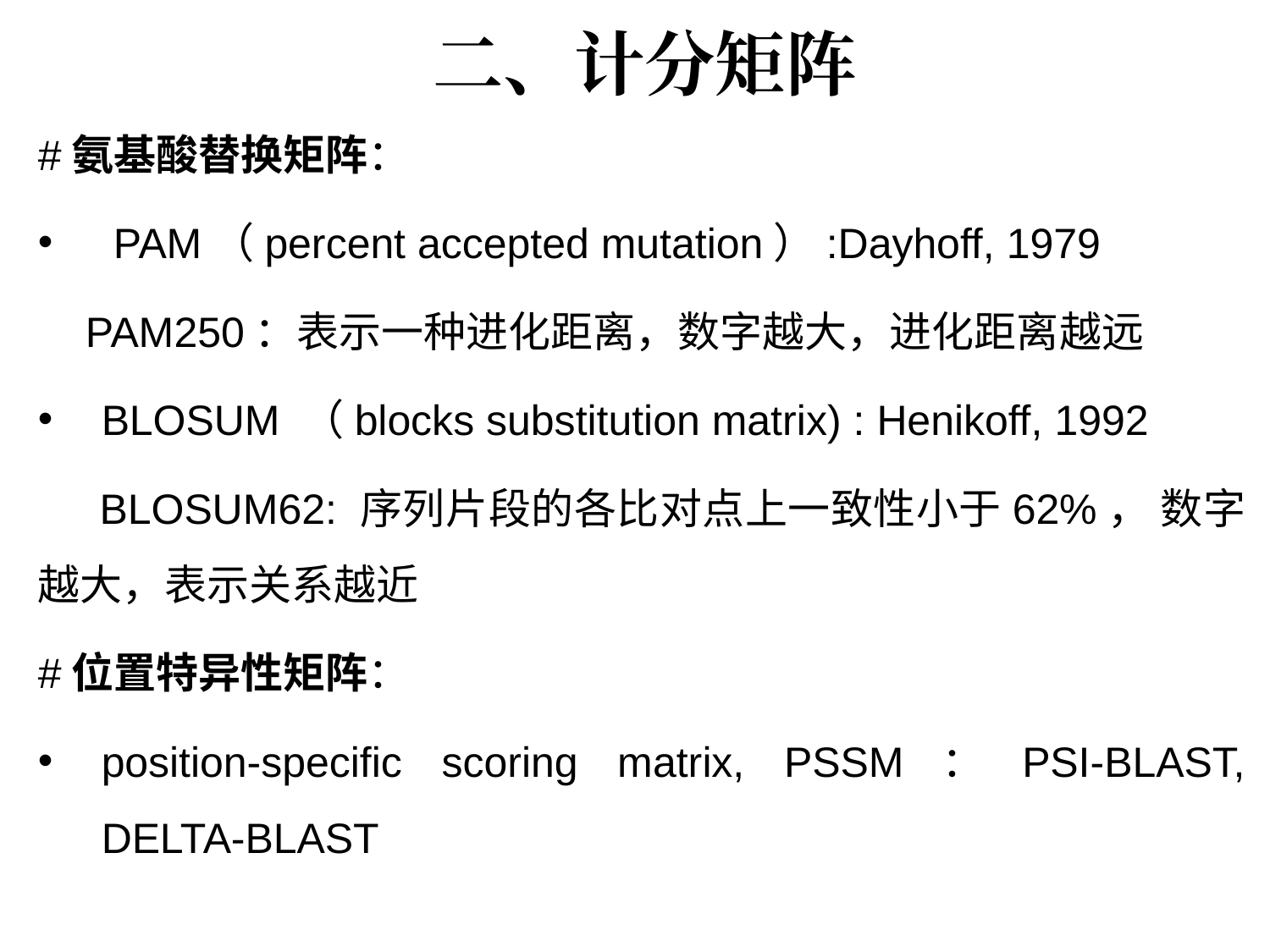

# 二、计分矩阵
#氨基酸替换矩阵：
 PAM（percent accepted mutation）:Dayhoff, 1979
    PAM250：表示一种进化距离，数字越大，进化距离越远
BLOSUM （blocks substitution matrix) : Henikoff, 1992
     BLOSUM62: 序列片段的各比对点上一致性小于62%， 数字越大，表示关系越近
#位置特异性矩阵：
position-specific scoring matrix, PSSM：PSI-BLAST, DELTA-BLAST